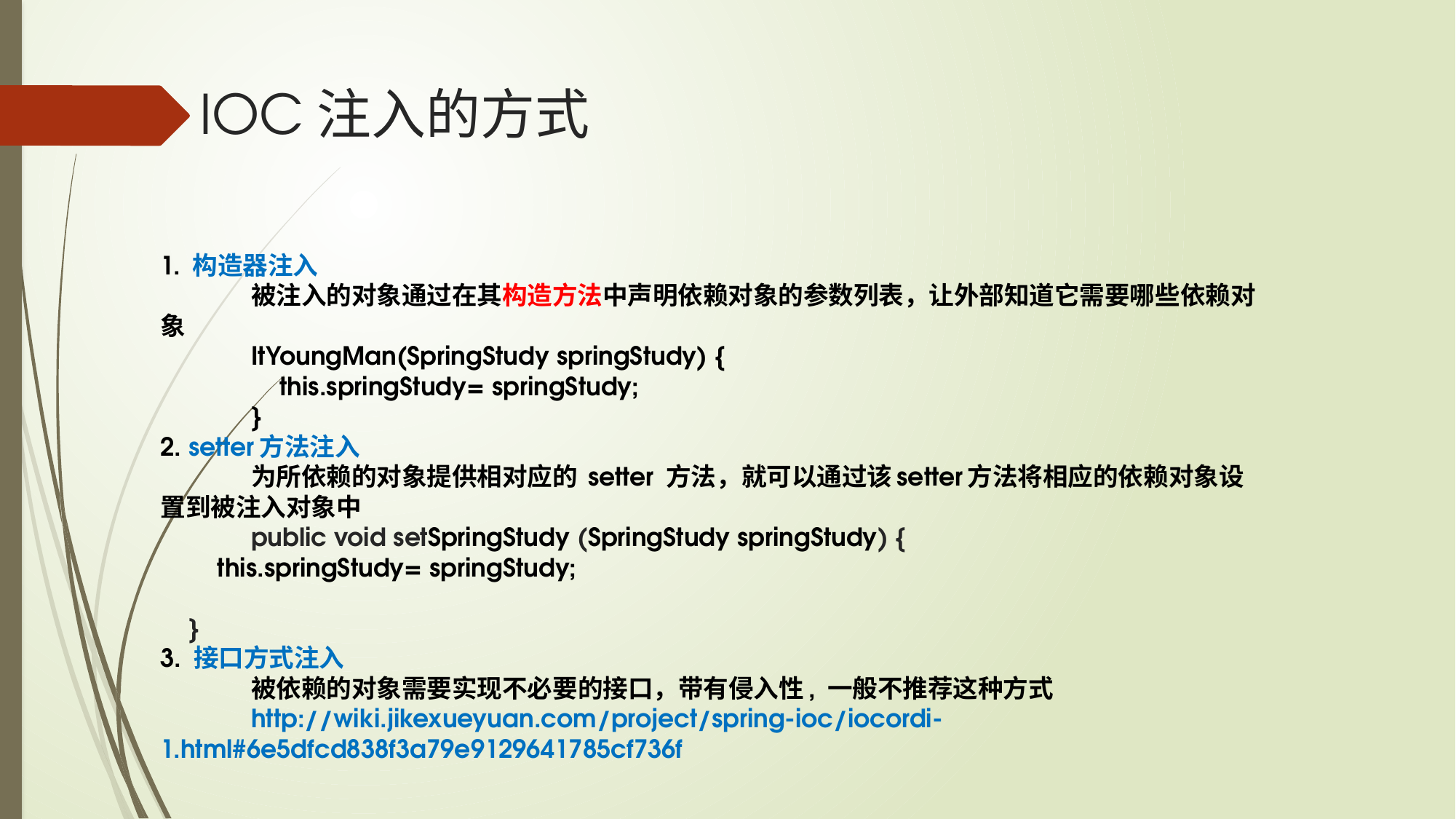

IOC注入的方式
1. 构造器注入
	被注入的对象通过在其构造方法中声明依赖对象的参数列表，让外部知道它需要哪些依赖对象
ItYoungMan(SpringStudy springStudy) {
    this.springStudy= springStudy;
}
2. setter方法注入
	为所依赖的对象提供相对应的 setter 方法，就可以通过该setter方法将相应的依赖对象设置到被注入对象中
	public void setSpringStudy (SpringStudy springStudy) {
        this.springStudy= springStudy;

    }
3. 接口方式注入
	被依赖的对象需要实现不必要的接口，带有侵入性, 一般不推荐这种方式
	http://wiki.jikexueyuan.com/project/spring-ioc/iocordi-1.html#6e5dfcd838f3a79e9129641785cf736f